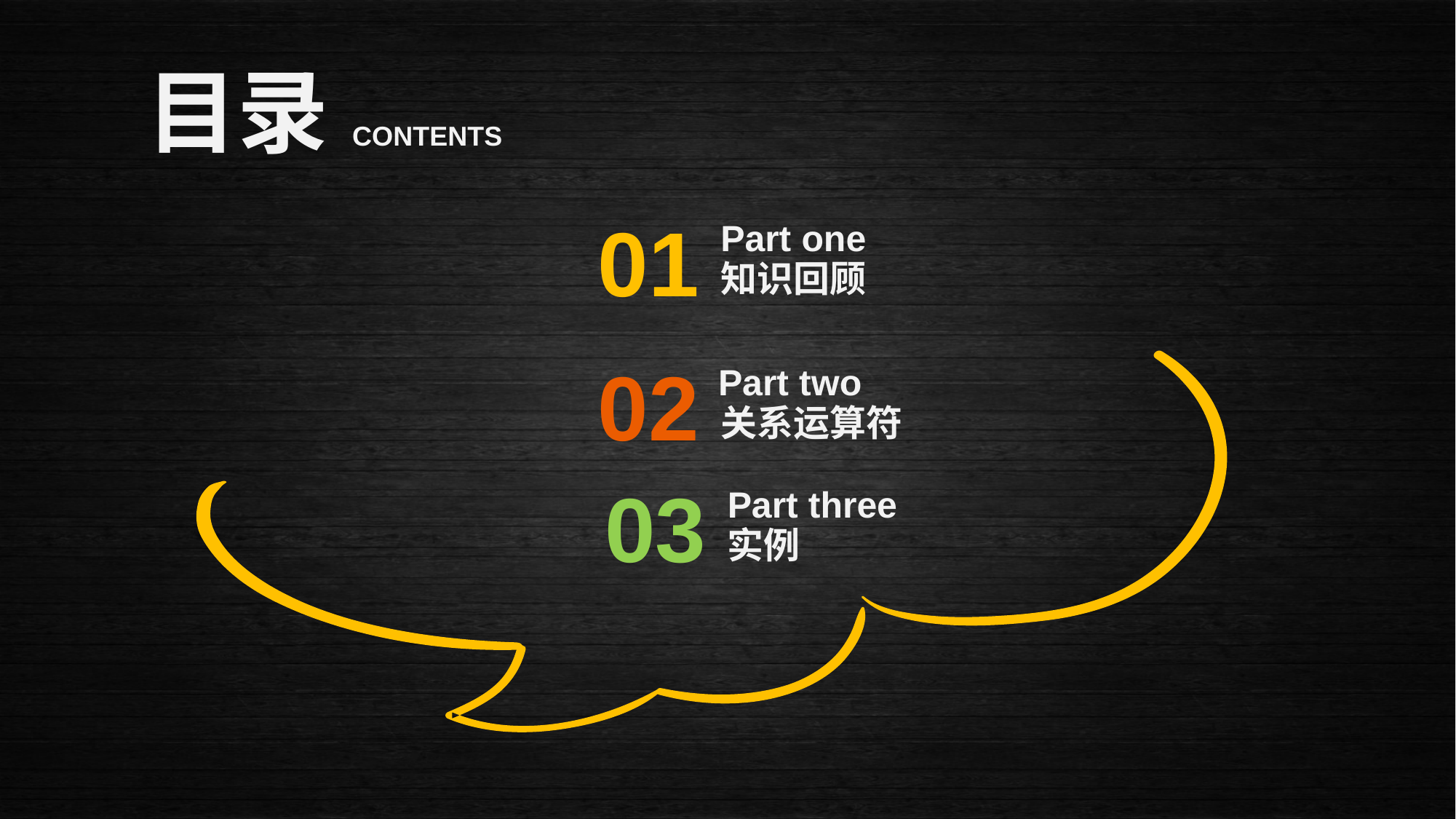

目录
CONTENTS
01
Part one
知识回顾
02

Part two
关系运算符
03
Part three
实例